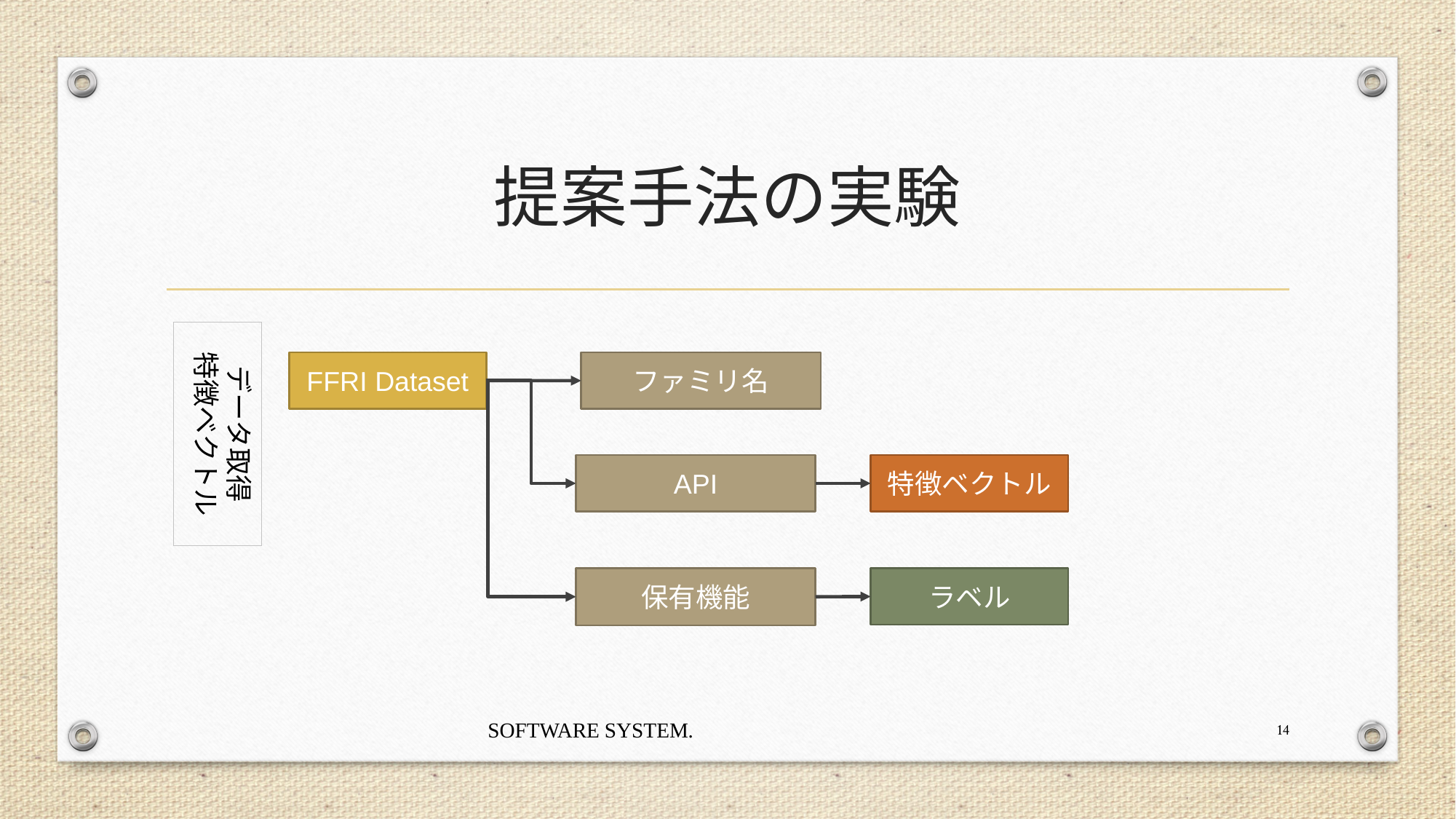

# 提案手法の実験
データ取得
特徴ベクトル
FFRI Dataset
ファミリ名
API
特徴ベクトル
保有機能
ラベル
SOFTWARE SYSTEM.
14